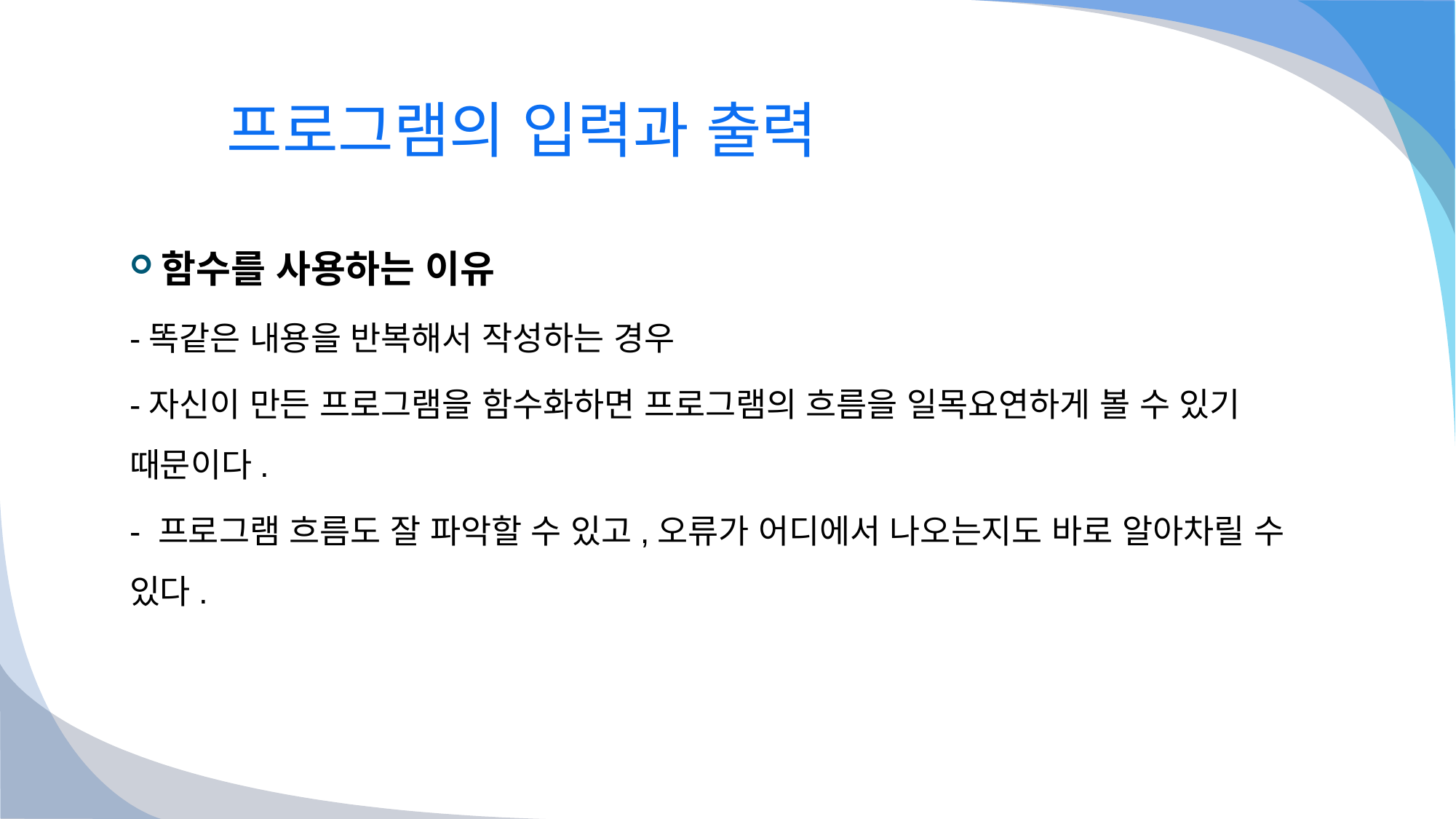

# 프로그램의 입력과 출력
함수를 사용하는 이유
-똑같은 내용을 반복해서 작성하는 경우
-자신이 만든 프로그램을 함수화하면 프로그램의 흐름을 일목요연하게 볼 수 있기 때문이다.
- 프로그램 흐름도 잘 파악할 수 있고,오류가 어디에서 나오는지도 바로 알아차릴 수 있다.